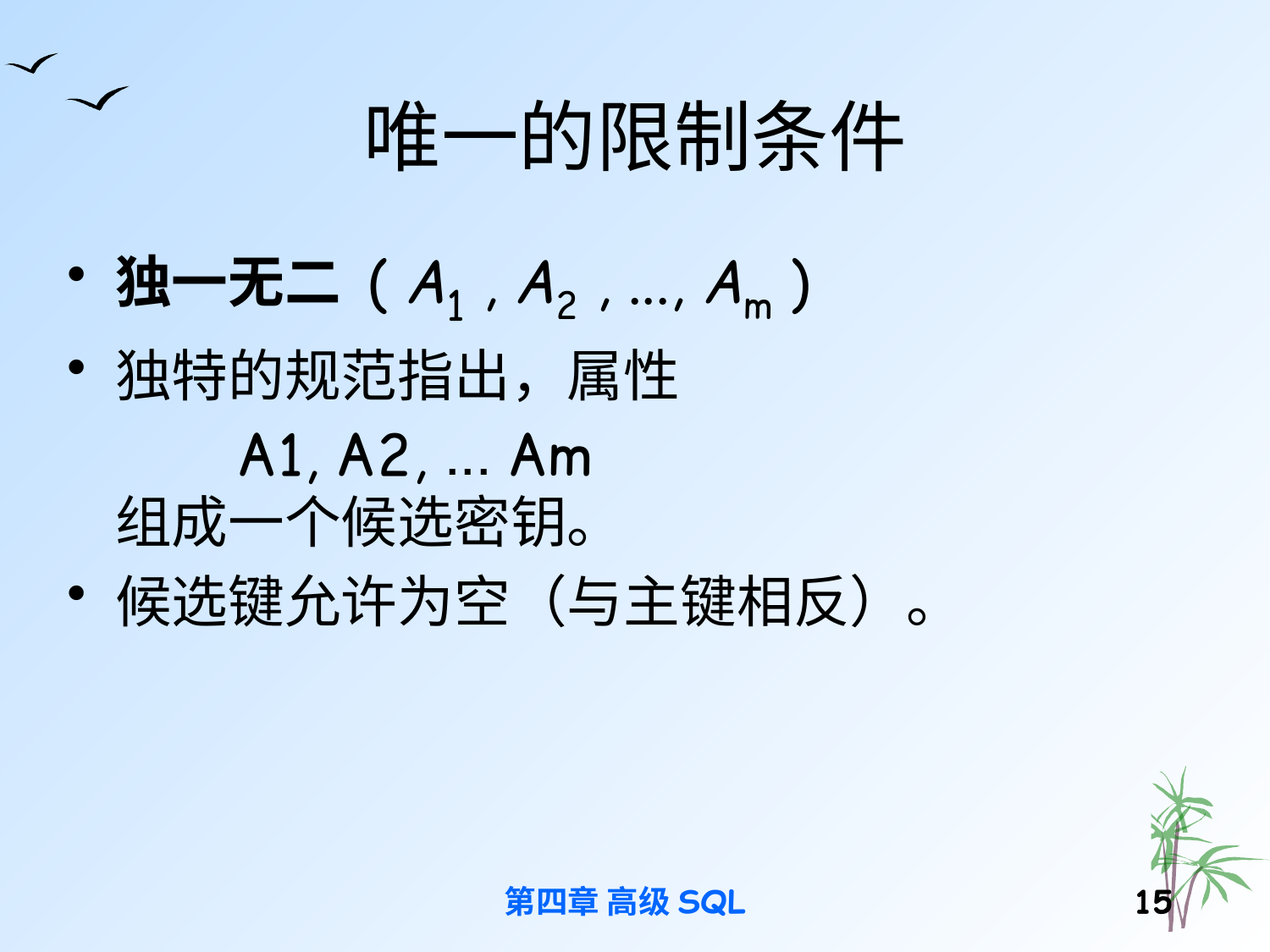

# 唯一的限制条件
独一无二 ( A1 , A2 , ..., Am )
独特的规范指出，属性
          A1, A2, ... Am
组成一个候选密钥。
候选键允许为空（与主键相反）。

第四章 高级SQL
15